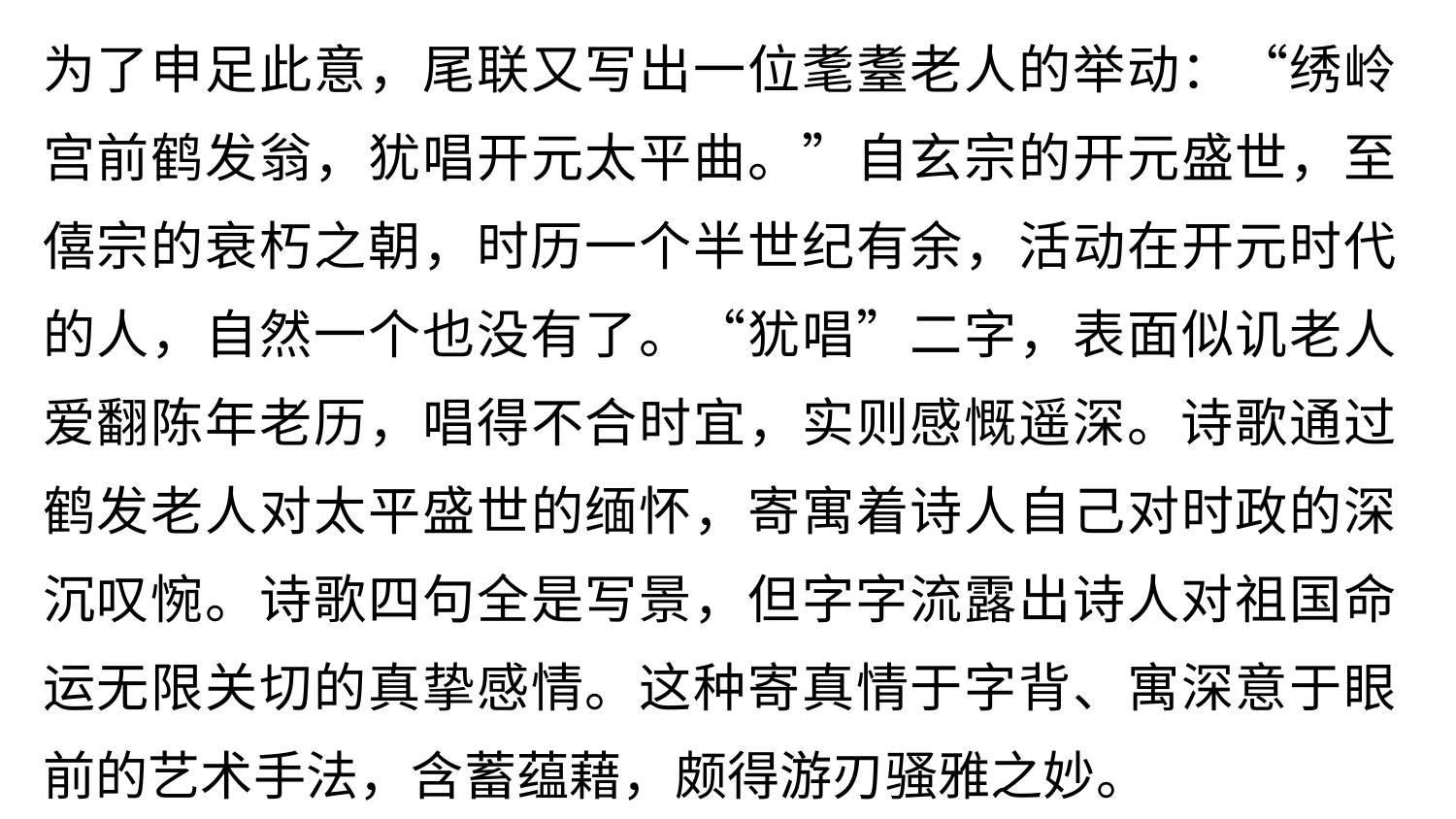

为了申足此意，尾联又写出一位耄耋老人的举动：“绣岭宫前鹤发翁，犹唱开元太平曲。”自玄宗的开元盛世，至僖宗的衰朽之朝，时历一个半世纪有余，活动在开元时代的人，自然一个也没有了。“犹唱”二字，表面似讥老人爱翻陈年老历，唱得不合时宜，实则感慨遥深。诗歌通过鹤发老人对太平盛世的缅怀，寄寓着诗人自己对时政的深沉叹惋。诗歌四句全是写景，但字字流露出诗人对祖国命运无限关切的真挚感情。这种寄真情于字背、寓深意于眼前的艺术手法，含蓄蕴藉，颇得游刃骚雅之妙。